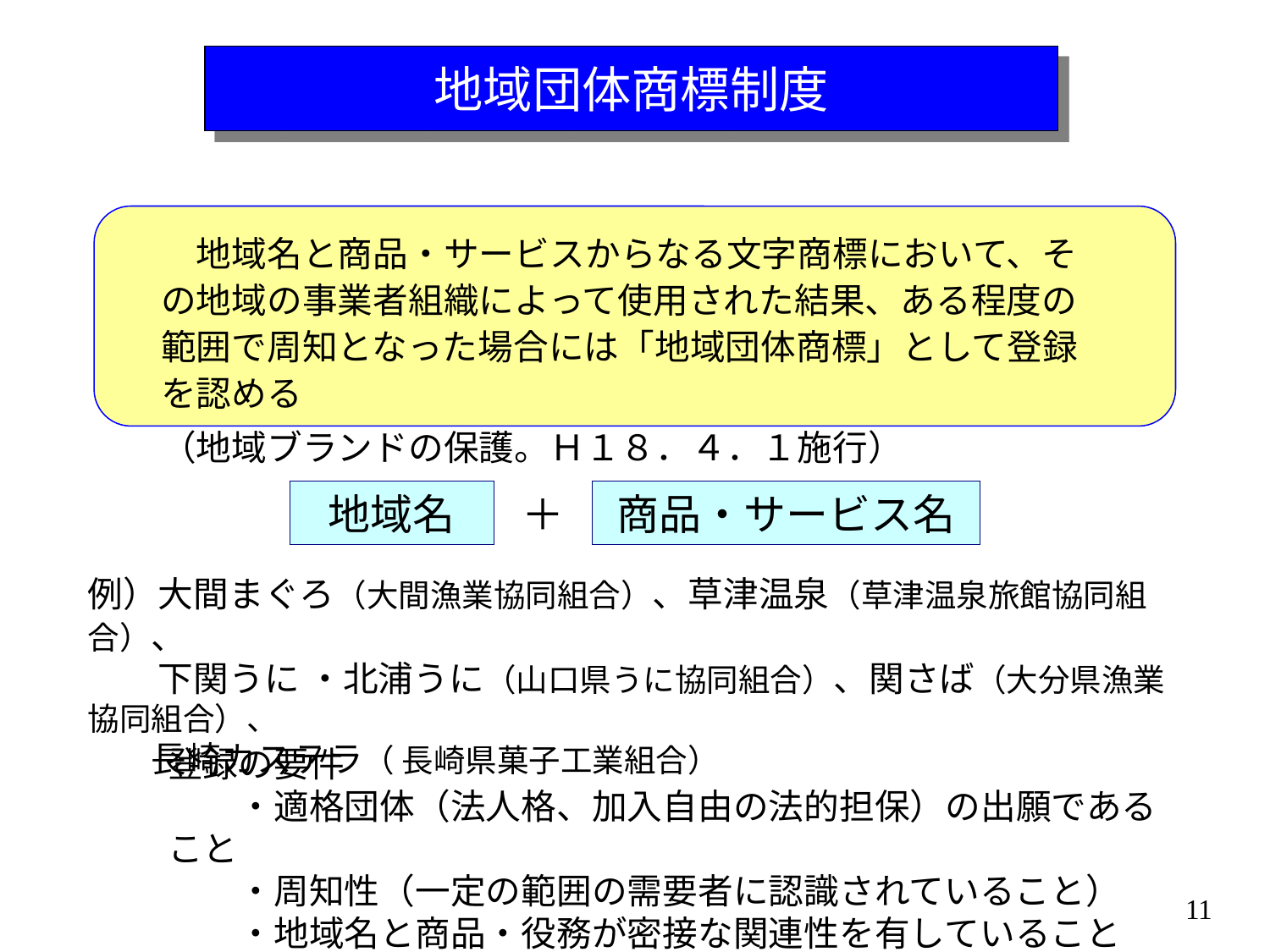

地域団体商標制度

　地域名と商品・サービスからなる文字商標において、その地域の事業者組織によって使用された結果、ある程度の範囲で周知となった場合には「地域団体商標」として登録を認める
（地域ブランドの保護。Ｈ１８．４．１施行）
地域名
＋
商品・サービス名
例）大間まぐろ（大間漁業協同組合）、草津温泉（草津温泉旅館協同組合）、
　　下関うに ・北浦うに（山口県うに協同組合）、関さば（大分県漁業協同組合）、
　　長崎カステラ（ 長崎県菓子工業組合）
登録の要件
　　・適格団体（法人格、加入自由の法的担保）の出願であること
　　・周知性（一定の範囲の需要者に認識されていること）
　　・地域名と商品・役務が密接な関連性を有していること
11